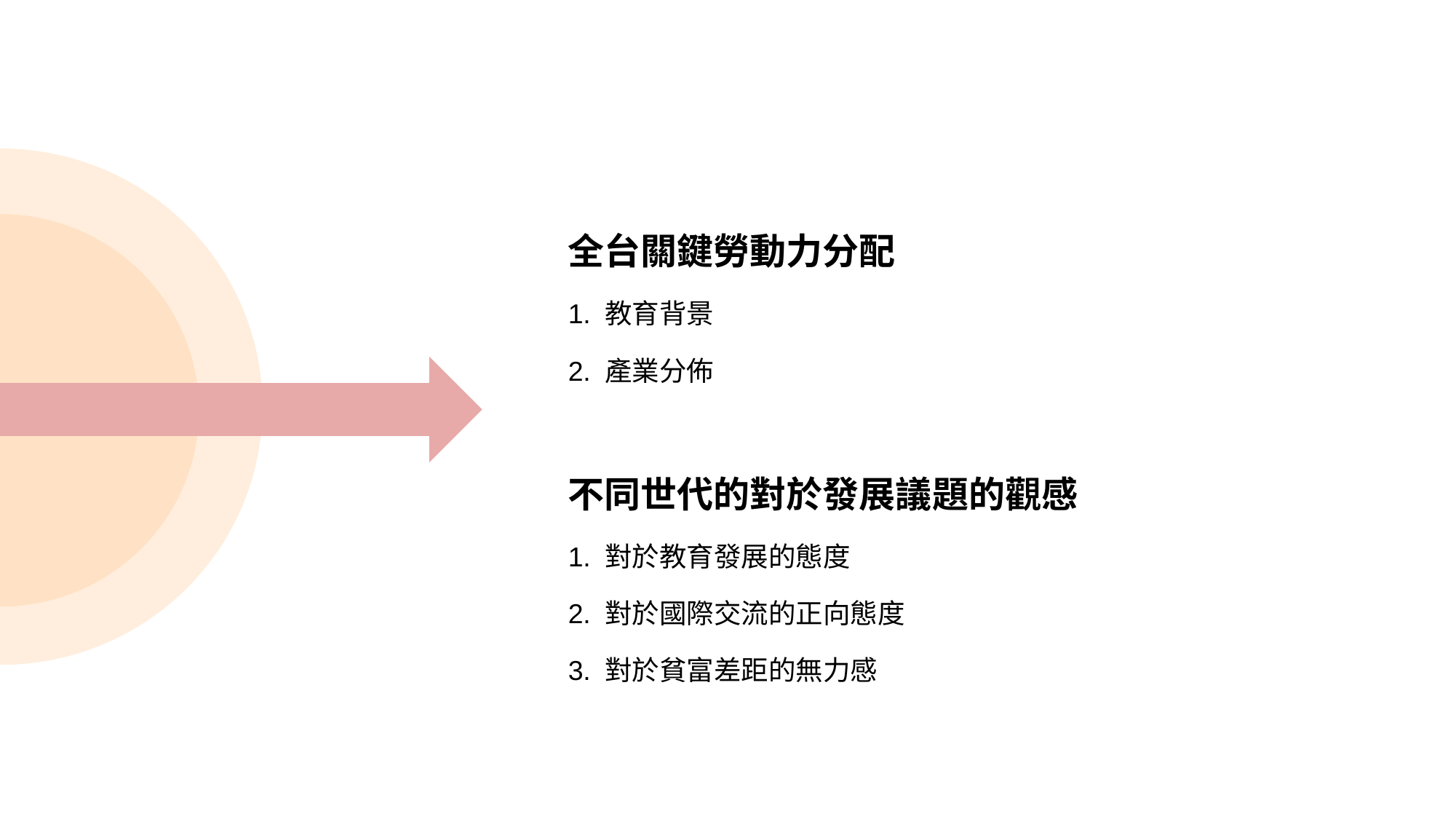

全台關鍵勞動力分配
1. 教育背景
2. 產業分佈

不同世代的對於發展議題的觀感
1. 對於教育發展的態度
2. 對於國際交流的正向態度
3. 對於貧富差距的無力感